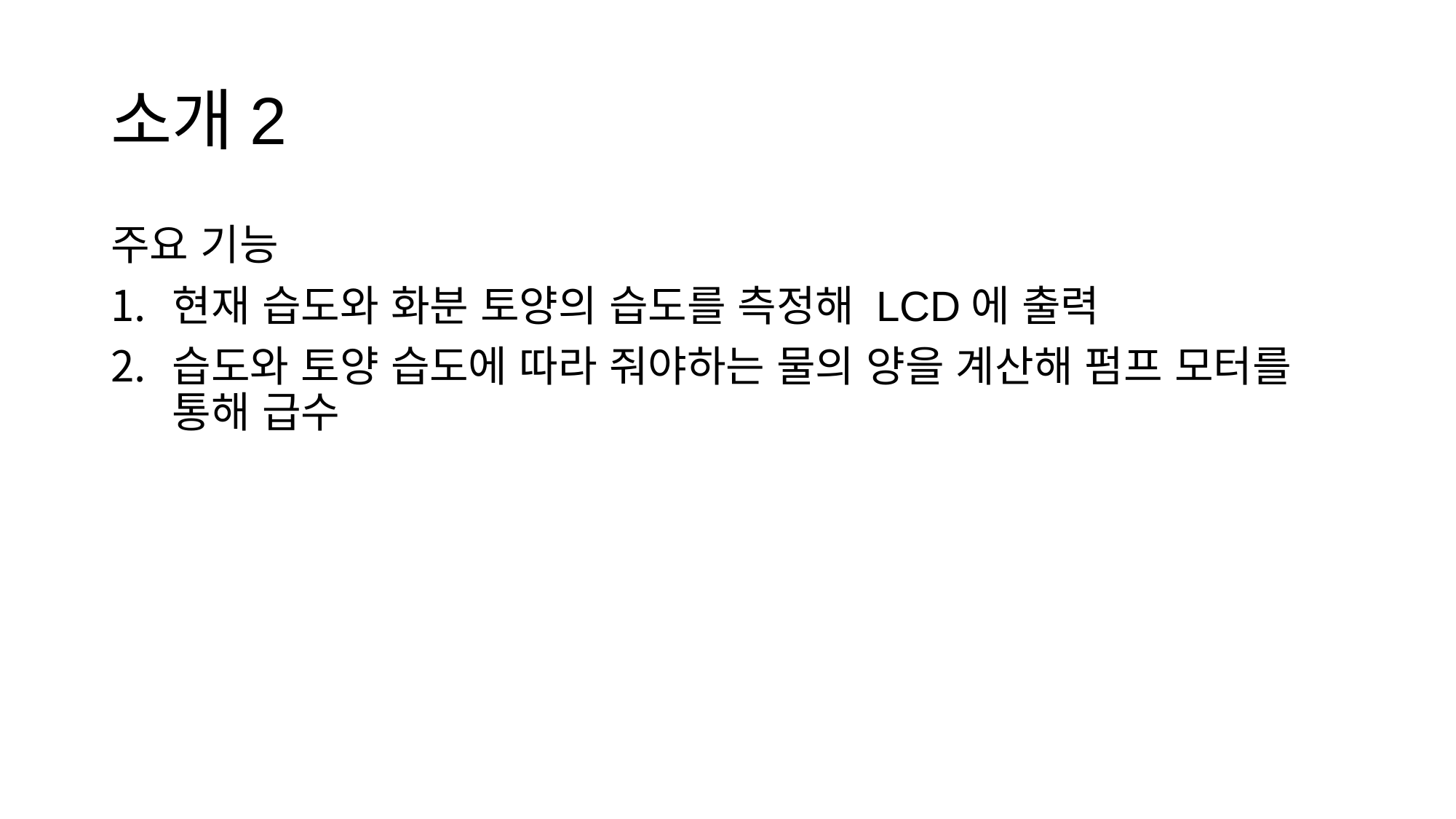

# 소개2
주요 기능
현재 습도와 화분 토양의 습도를 측정해 LCD에 출력
습도와 토양 습도에 따라 줘야하는 물의 양을 계산해 펌프 모터를 통해 급수